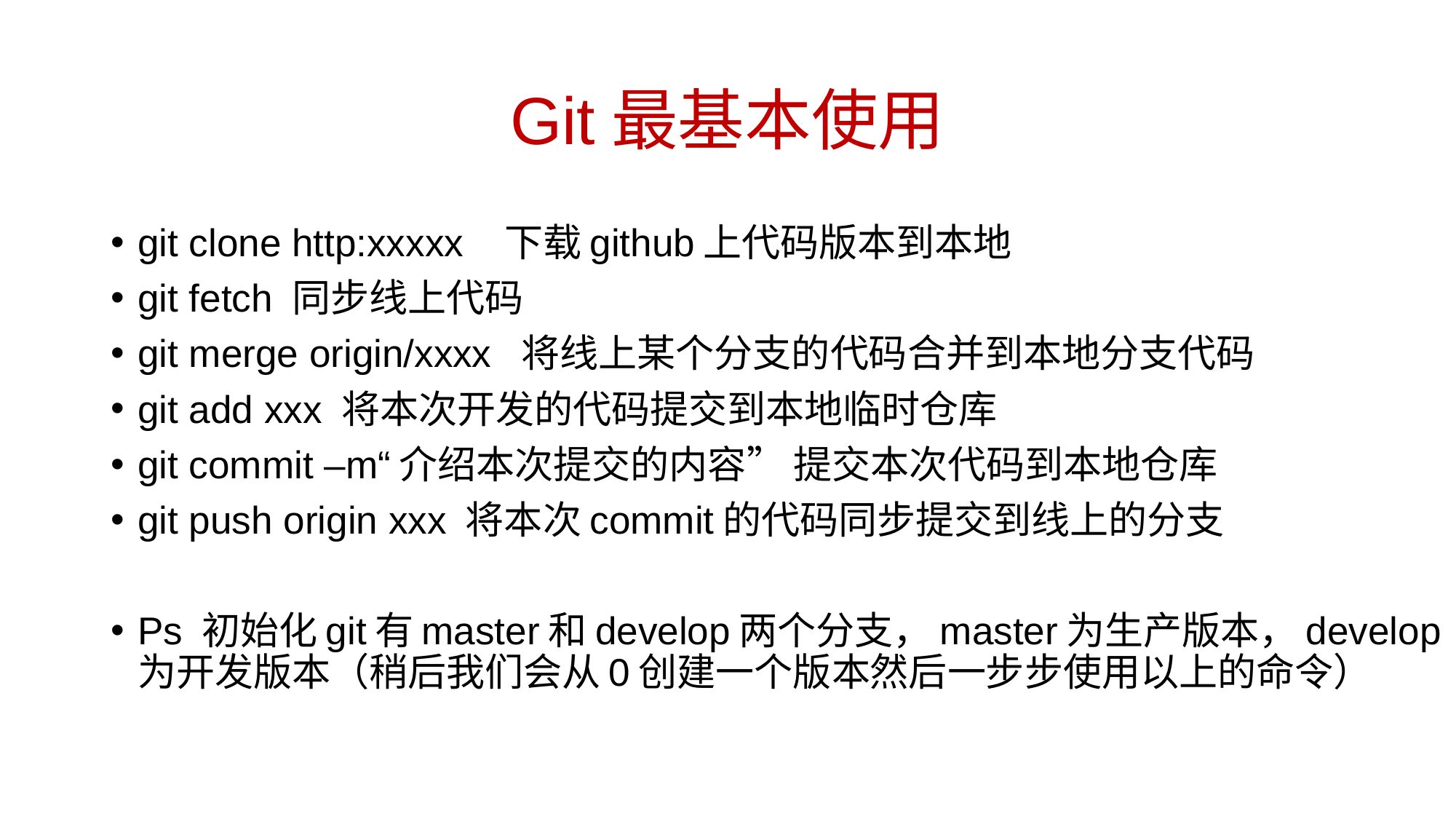

# Git最基本使用
git clone http:xxxxx   下载github上代码版本到本地
git fetch 同步线上代码
git merge origin/xxxx  将线上某个分支的代码合并到本地分支代码
git add xxx 将本次开发的代码提交到本地临时仓库
git commit –m“介绍本次提交的内容” 提交本次代码到本地仓库
git push origin xxx 将本次commit的代码同步提交到线上的分支

Ps 初始化git有master和develop两个分支，master为生产版本，develop为开发版本（稍后我们会从0创建一个版本然后一步步使用以上的命令）